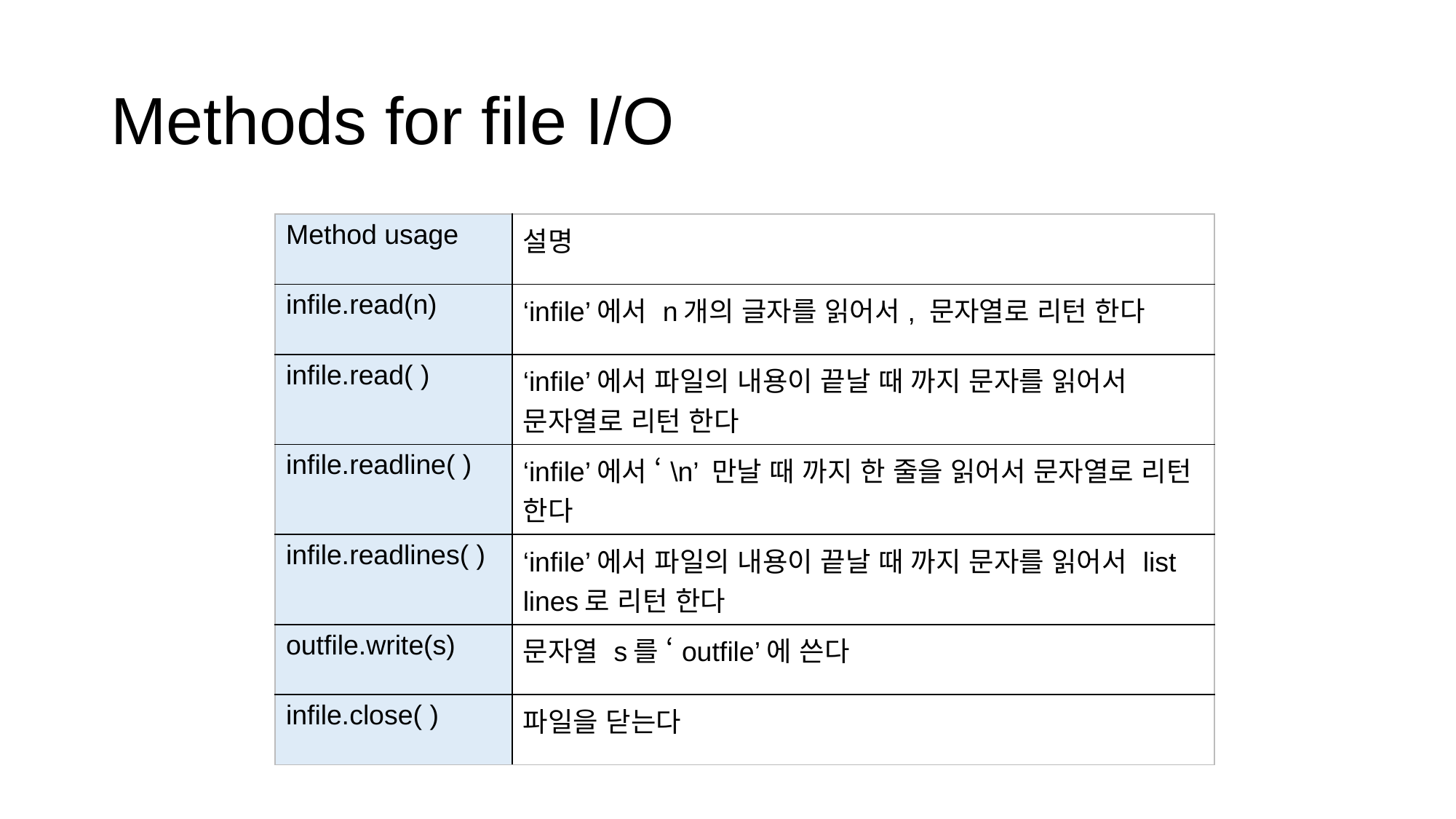

# Methods for file I/O
| Method usage | 설명 |
| --- | --- |
| infile.read(n) | ‘infile’에서 n개의 글자를 읽어서, 문자열로 리턴 한다 |
| infile.read( ) | ‘infile’에서 파일의 내용이 끝날 때 까지 문자를 읽어서 문자열로 리턴 한다 |
| infile.readline( ) | ‘infile’에서 ‘\n’ 만날 때 까지 한 줄을 읽어서 문자열로 리턴 한다 |
| infile.readlines( ) | ‘infile’에서 파일의 내용이 끝날 때 까지 문자를 읽어서 list lines로 리턴 한다 |
| outfile.write(s) | 문자열 s를 ‘outfile’에 쓴다 |
| infile.close( ) | 파일을 닫는다 |